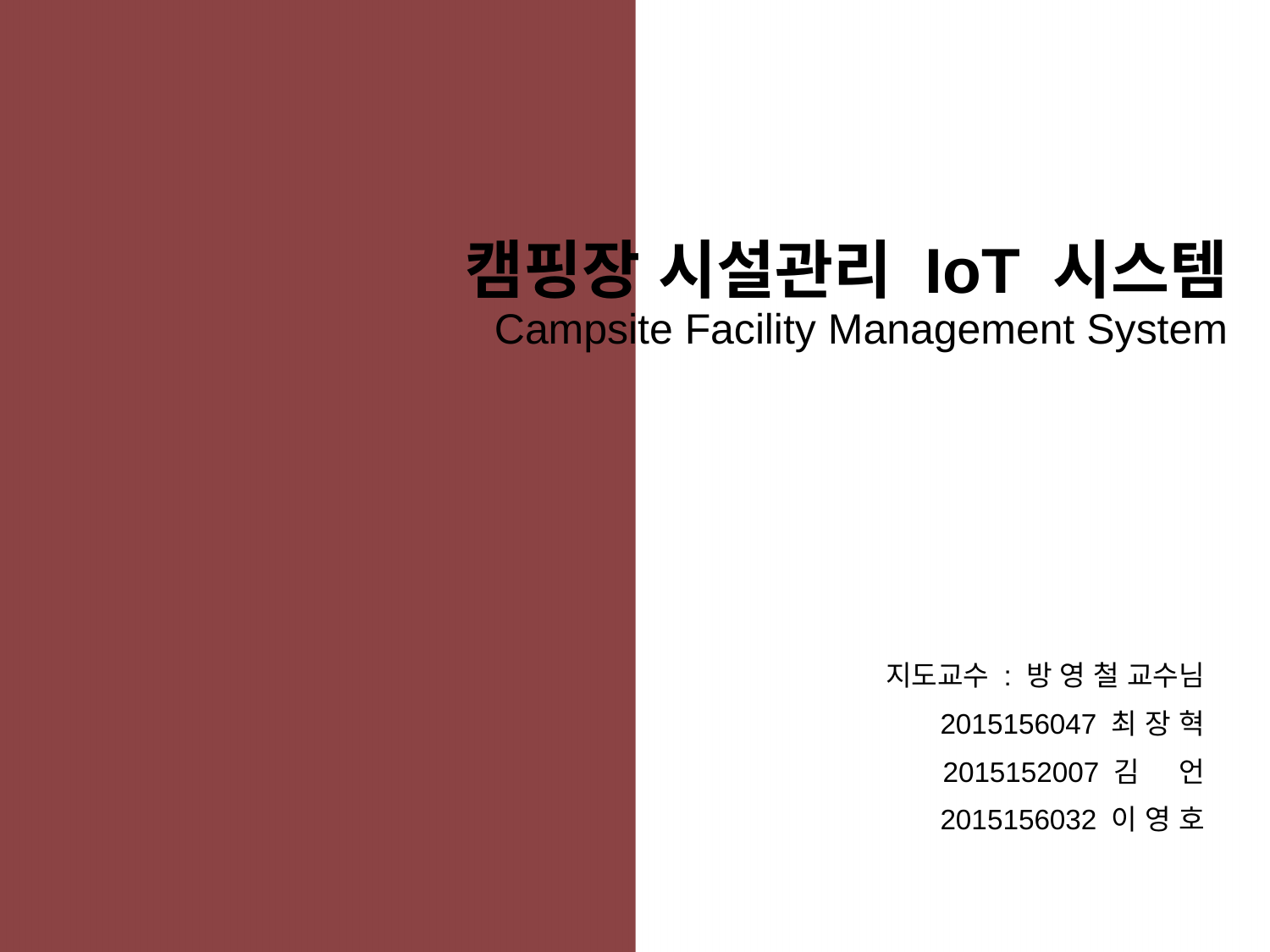

# 캠핑장 시설관리 IoT 시스템 Campsite Facility Management System
지도교수 : 방 영 철 교수님
2015156047 최 장 혁
2015152007 김     언
2015156032 이 영 호